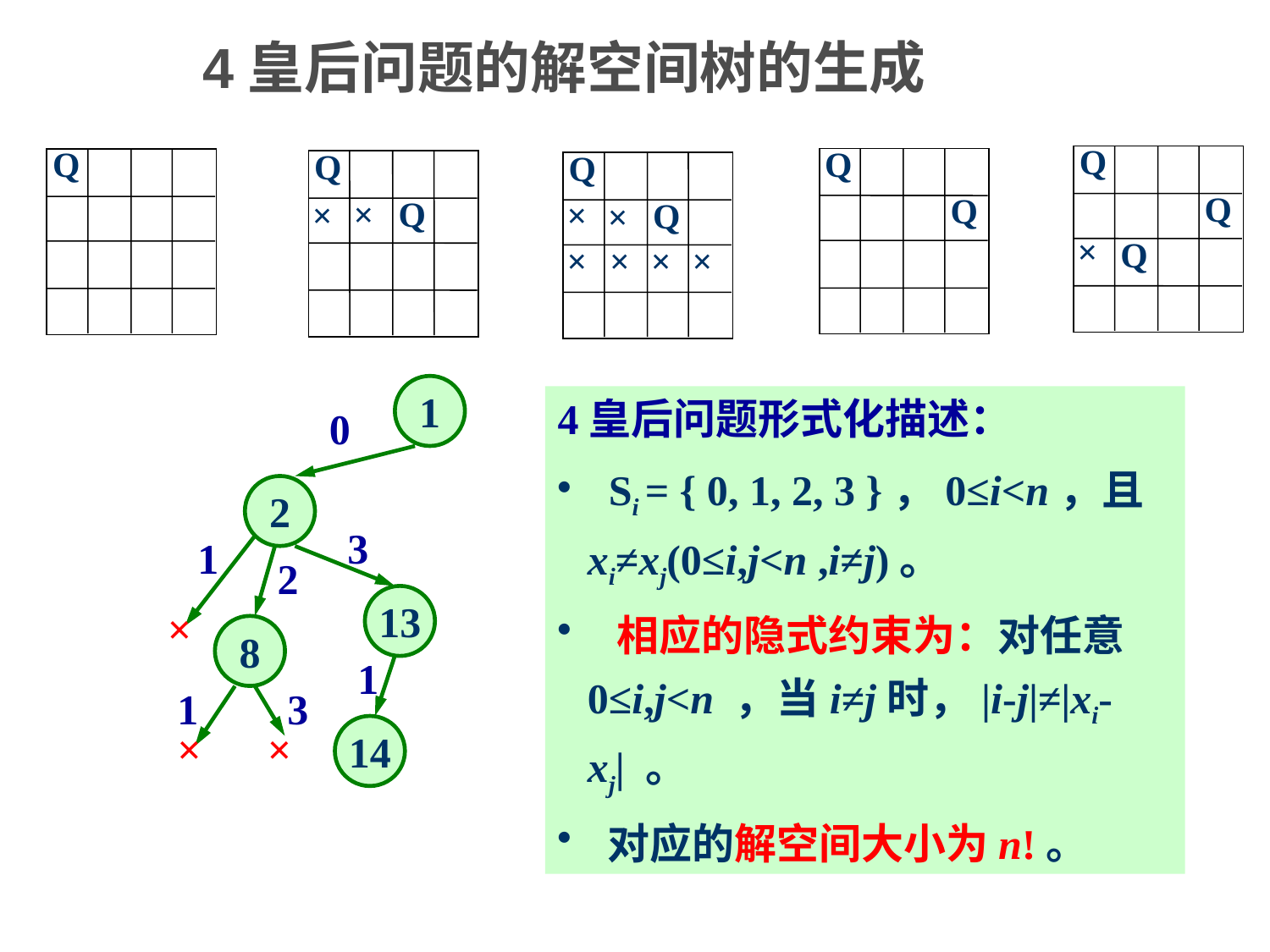

# 4皇后问题的解空间树的生成

Q

Q
×

Q

Q

Q

Q

Q

Q
×
×

Q

×
Q
×

×
×
×
×

1
4皇后问题形式化描述：
  Si = { 0, 1, 2, 3 }，0≤i<n，且xi≠xj(0≤i,j<n ,i≠j)。
  相应的隐式约束为：对任意0≤i,j<n ，当i≠j时，|i-j|≠|xi-xj| 。
 对应的解空间大小为n!。
0

2
3

13
1

×

8
2
1

14
1
3

×
×